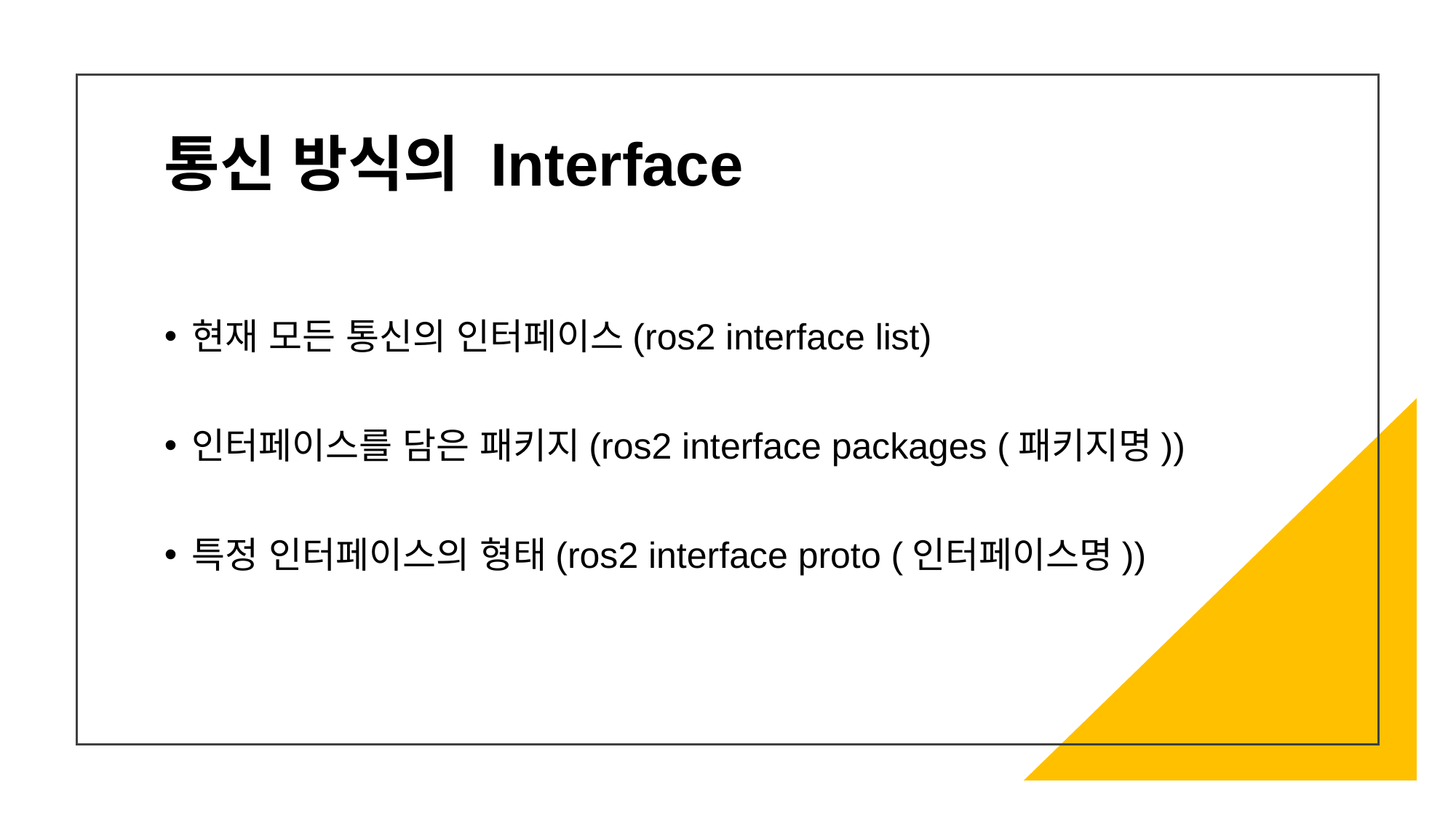

# 통신 방식의 Interface
현재 모든 통신의 인터페이스(ros2 interface list)

인터페이스를 담은 패키지(ros2 interface packages (패키지명))

특정 인터페이스의 형태(ros2 interface proto (인터페이스명))